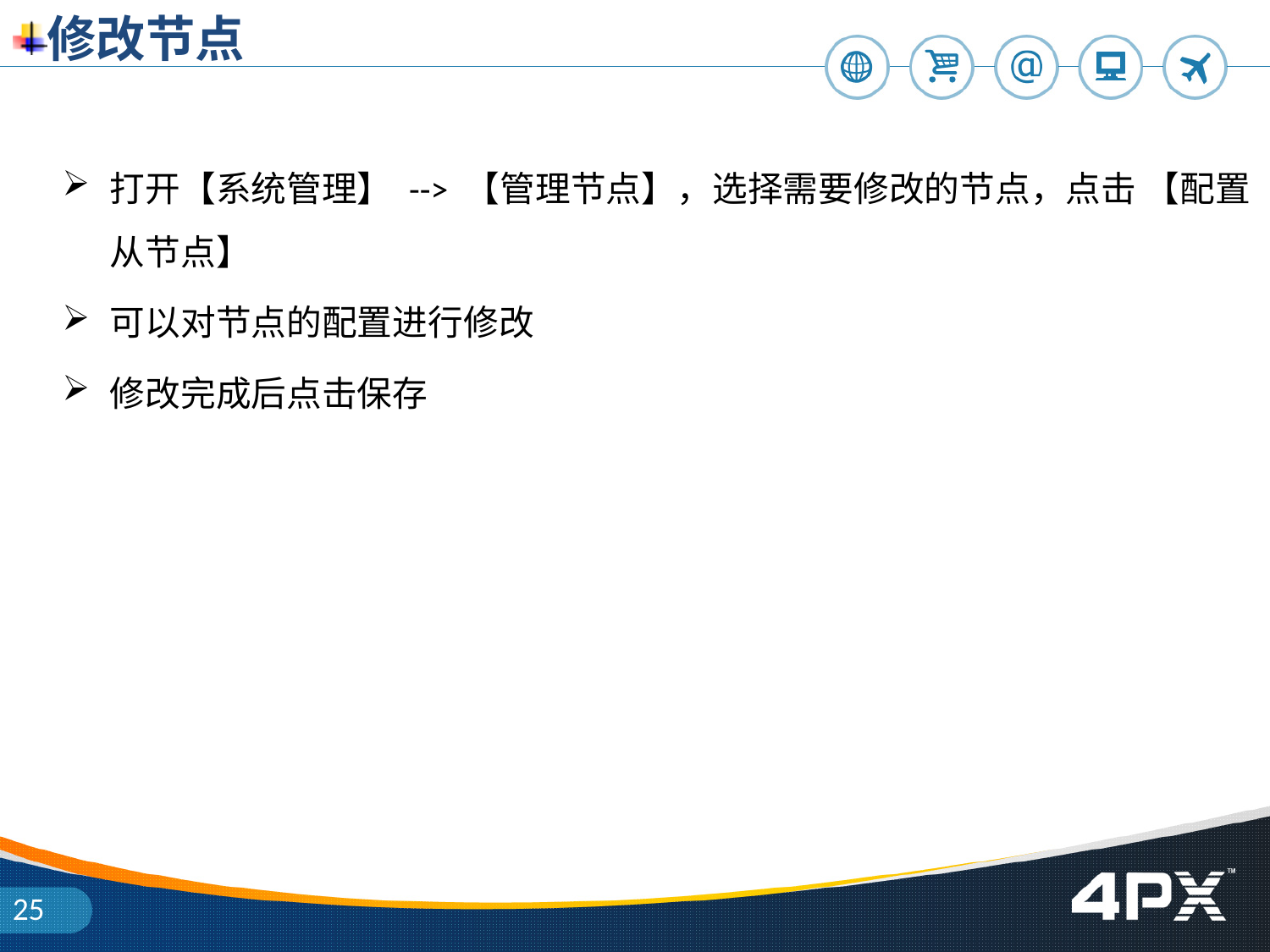

# 修改节点
打开【系统管理】 --> 【管理节点】，选择需要修改的节点，点击 【配置从节点】
可以对节点的配置进行修改
修改完成后点击保存
Back
25